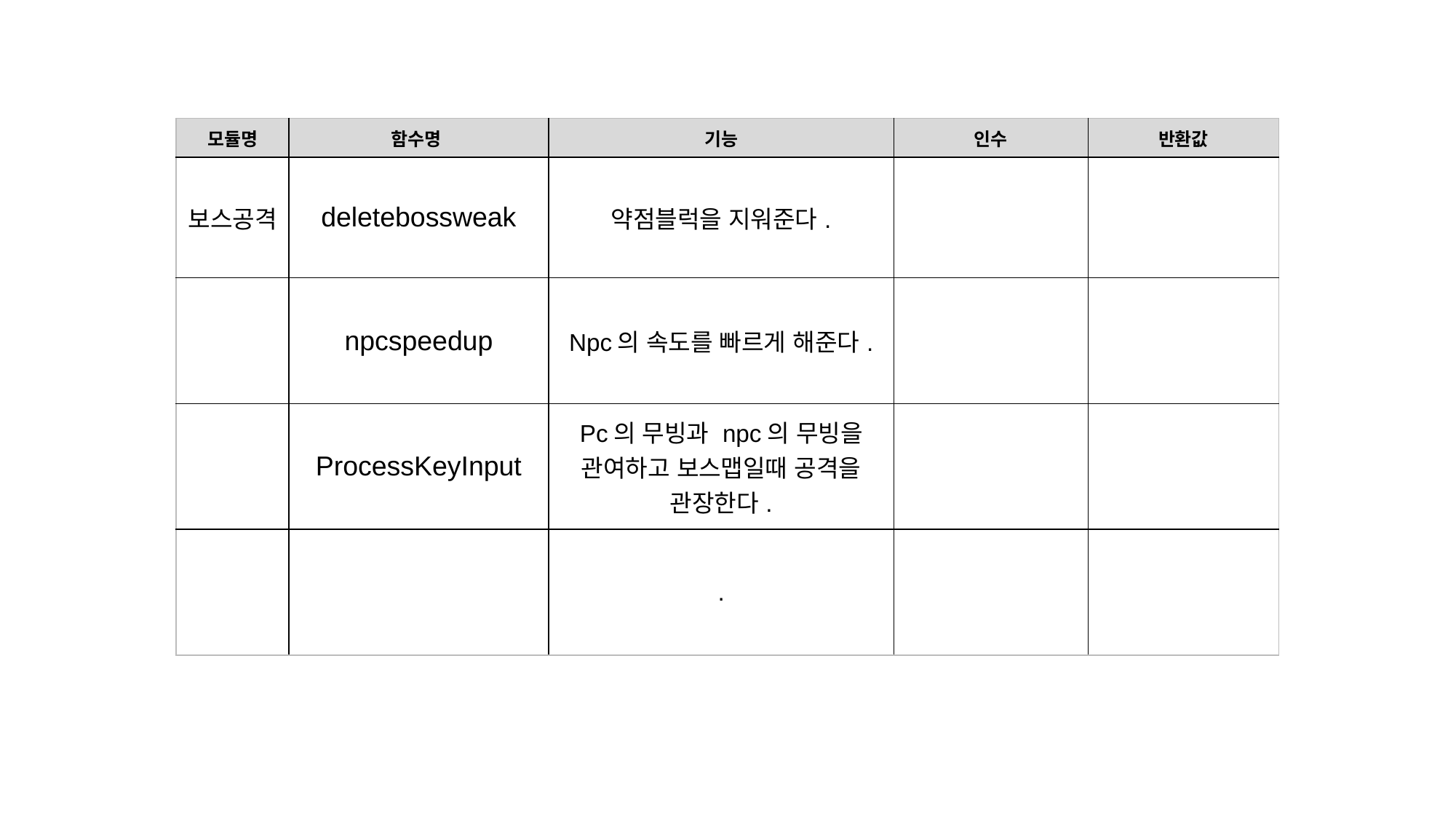

| 모듈명 | 함수명 | 기능 | 인수 | 반환값 |
| --- | --- | --- | --- | --- |
| 보스공격 | deletebossweak | 약점블럭을 지워준다. |  |  |
|  | npcspeedup | Npc의 속도를 빠르게 해준다. |  |  |
|  | ProcessKeyInput | Pc의 무빙과 npc의 무빙을 관여하고 보스맵일때 공격을 관장한다. |  |  |
|  |  | . |  |  |